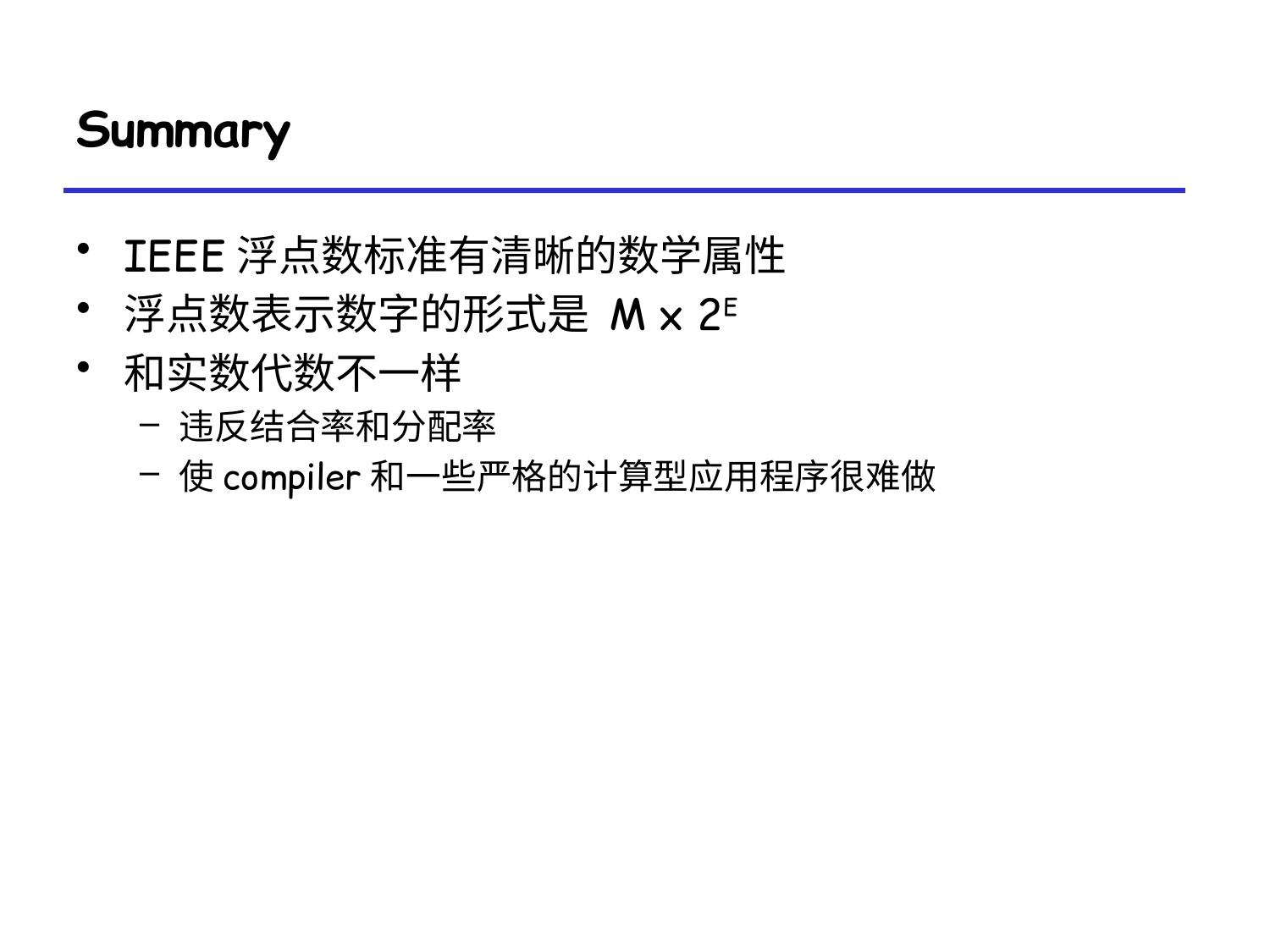

# Summary
IEEE浮点数标准有清晰的数学属性
浮点数表示数字的形式是 M x 2E
和实数代数不一样
违反结合率和分配率
使compiler和一些严格的计算型应用程序很难做